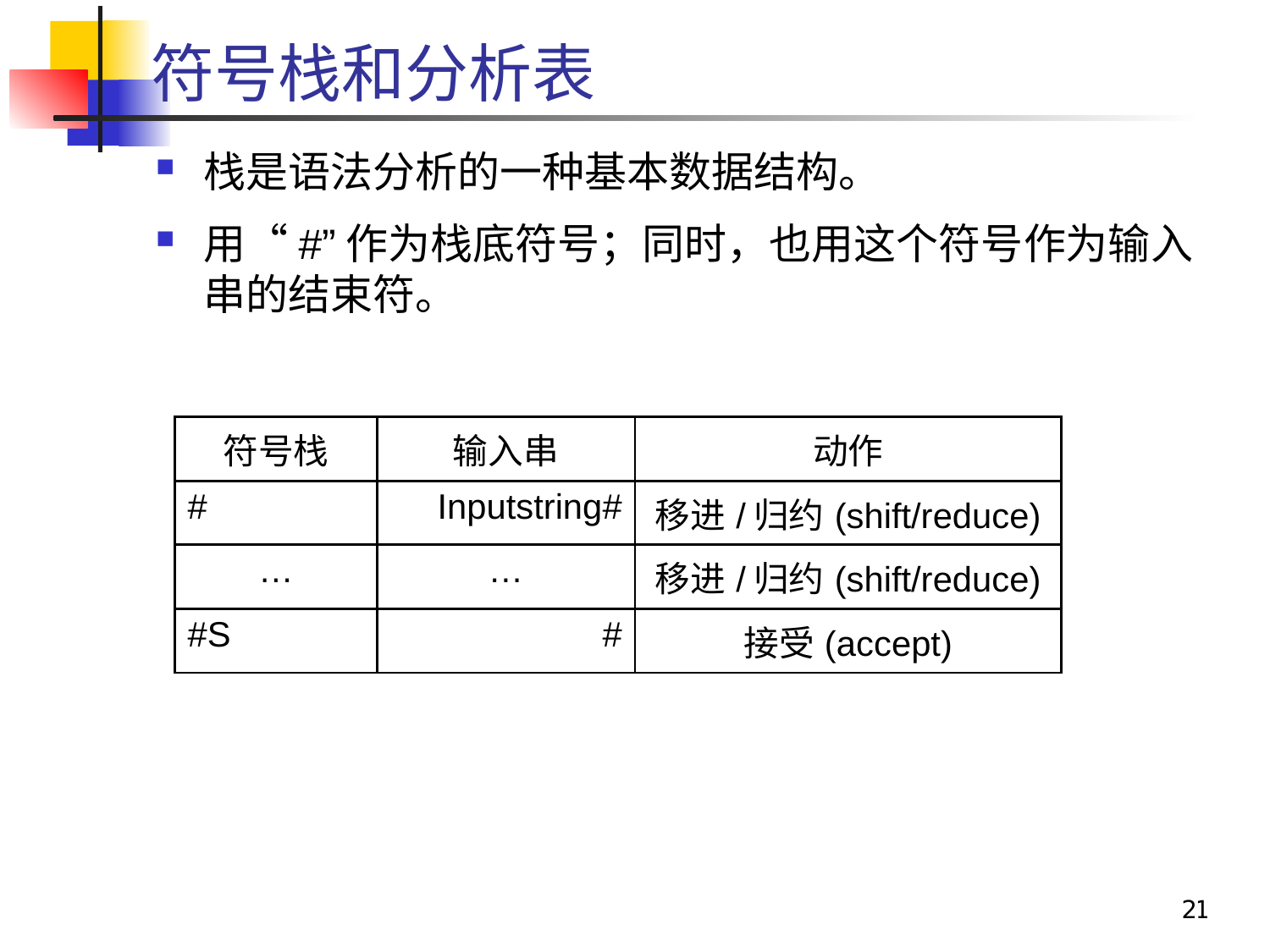

# 符号栈和分析表
栈是语法分析的一种基本数据结构。
用“#”作为栈底符号；同时，也用这个符号作为输入串的结束符。

| 符号栈 | 输入串 | 动作 |
| --- | --- | --- |
| # | Inputstring# | 移进/归约(shift/reduce) |
| … | … | 移进/归约(shift/reduce) |
| #S | # | 接受(accept) |
21